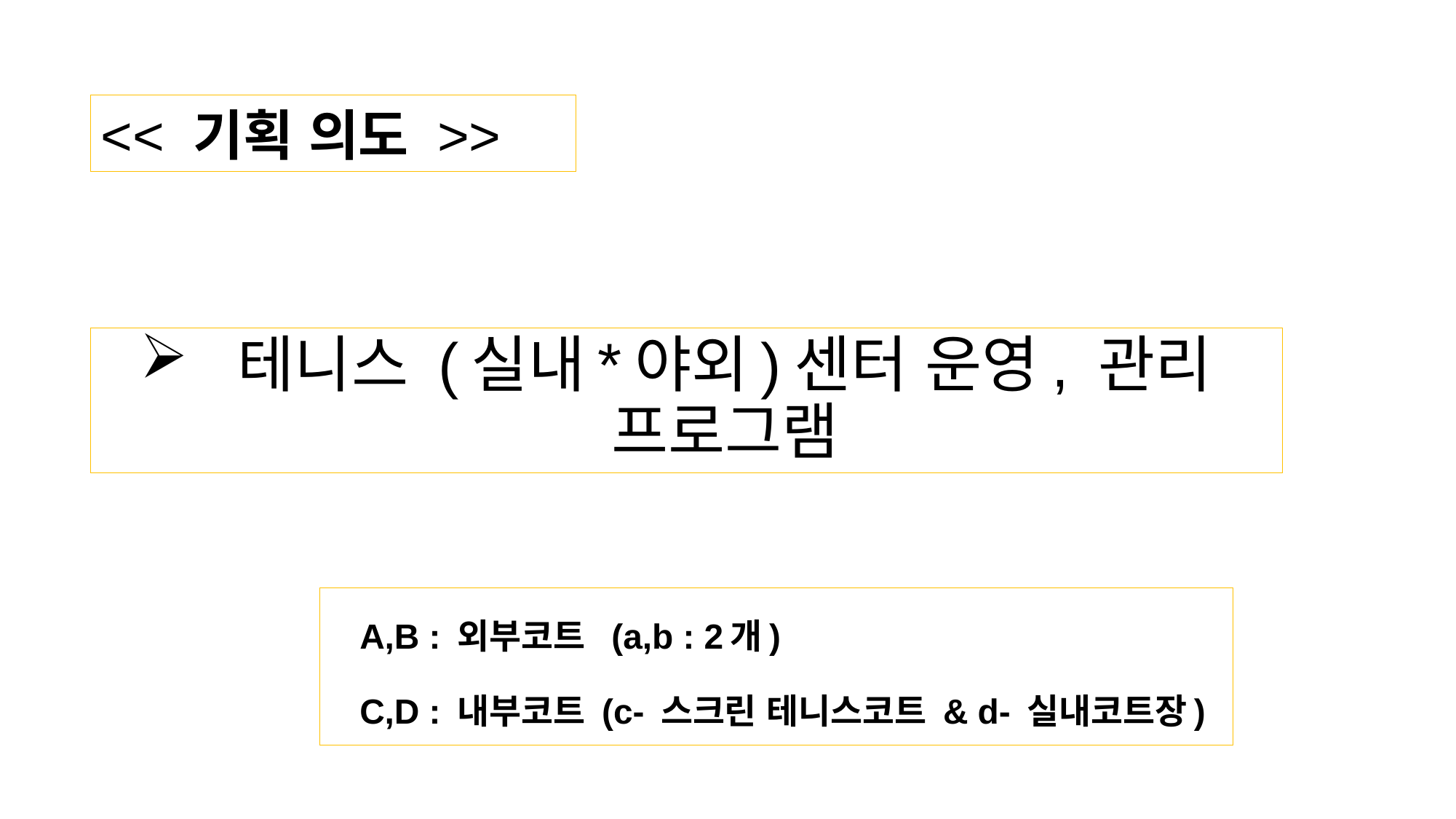

<< 기획 의도 >>
# 테니스 (실내*야외)센터 운영, 관리 프로그램
   A,B : 외부코트  (a,b : 2개)
   C,D : 내부코트 (c- 스크린 테니스코트 & d- 실내코트장)